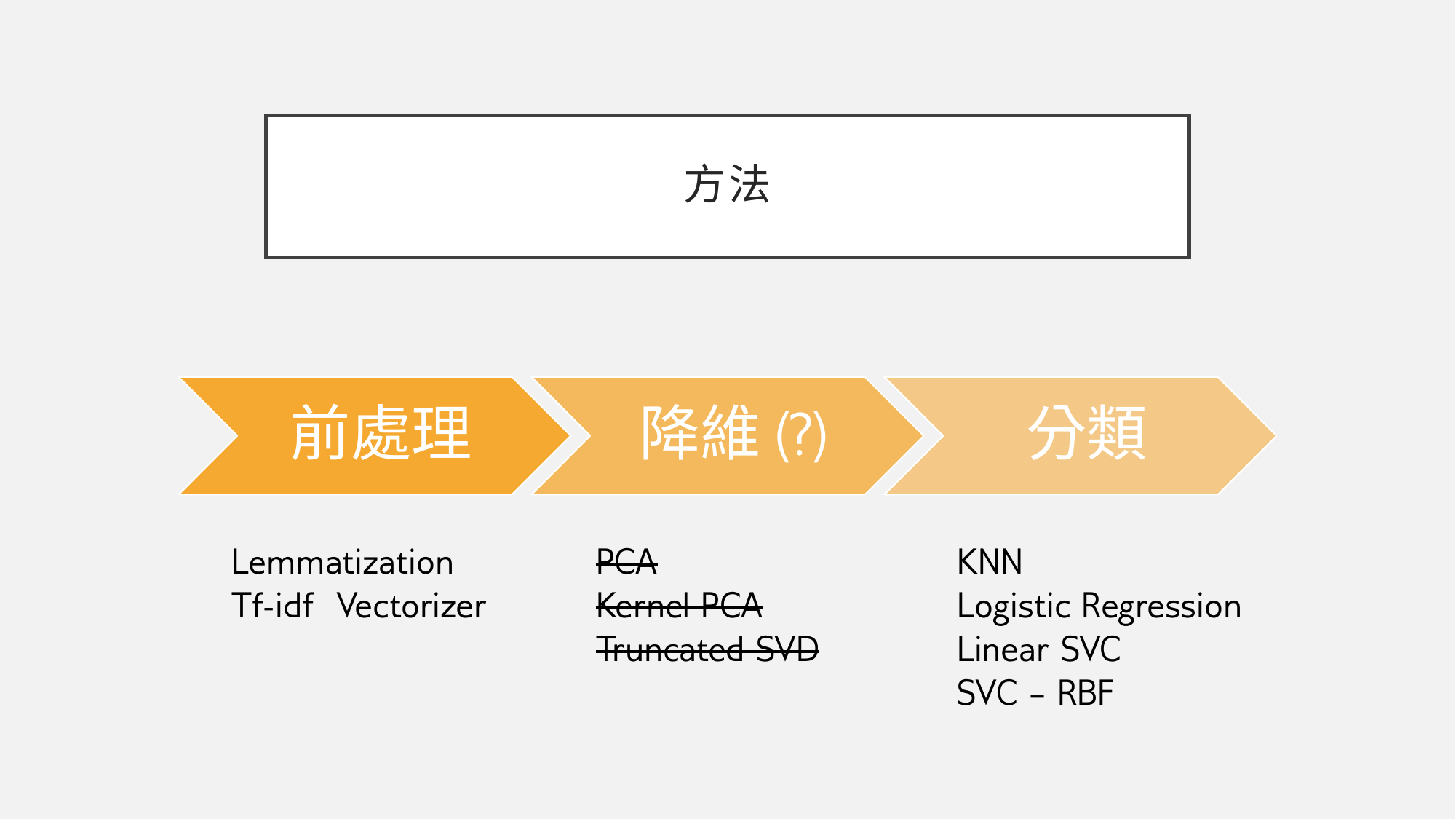

# 方法
前處理
降維(?)
分類
KNN
Logistic Regression
Linear SVC
SVC – RBF
Lemmatization
Tf-idf  Vectorizer
PCA
Kernel PCA
Truncated SVD